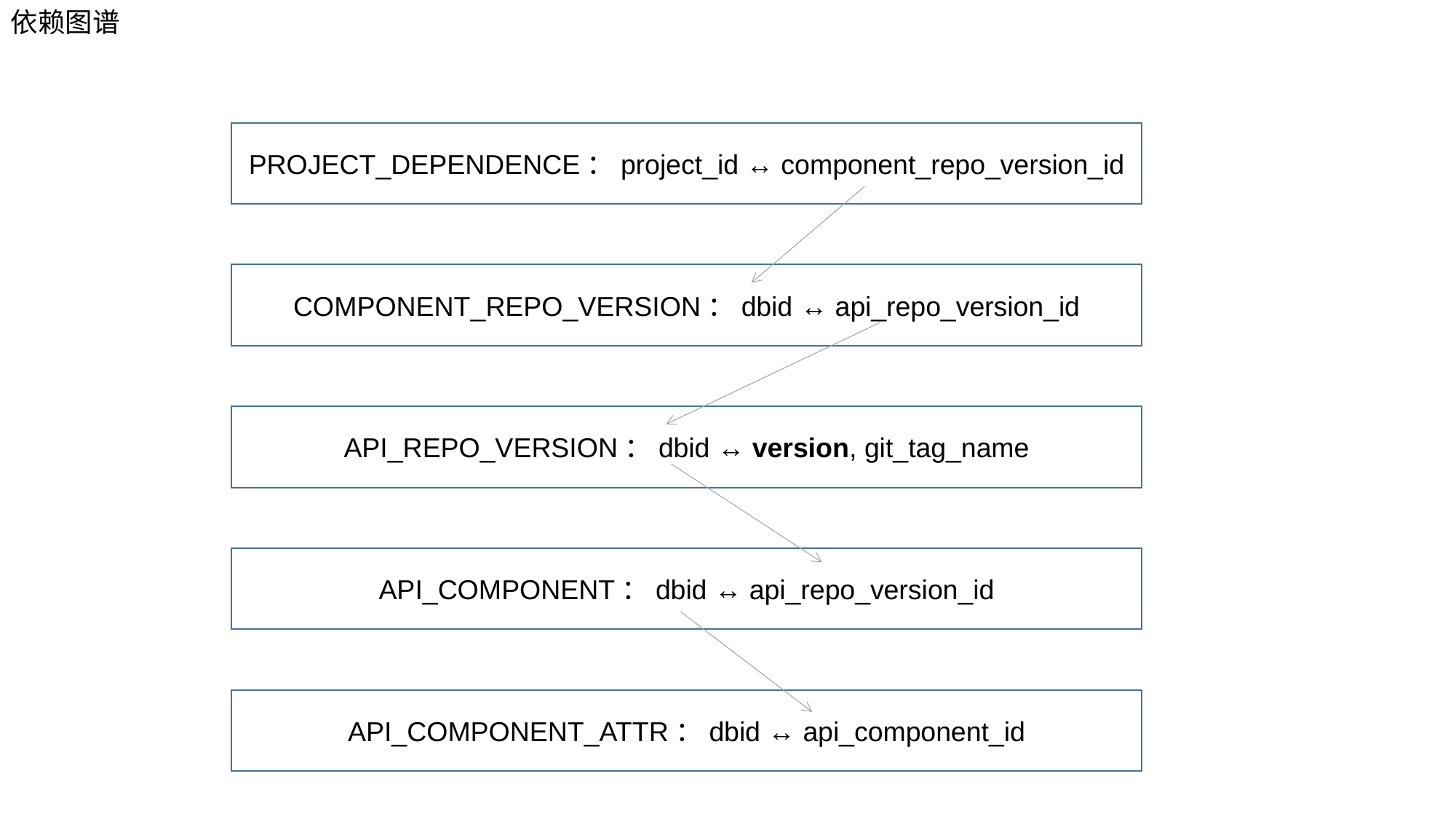

依赖图谱
PROJECT_DEPENDENCE：project_id ↔ component_repo_version_id
COMPONENT_REPO_VERSION：dbid ↔ api_repo_version_id
API_REPO_VERSION：dbid ↔ version, git_tag_name
API_COMPONENT：dbid ↔ api_repo_version_id
API_COMPONENT_ATTR：dbid ↔ api_component_id